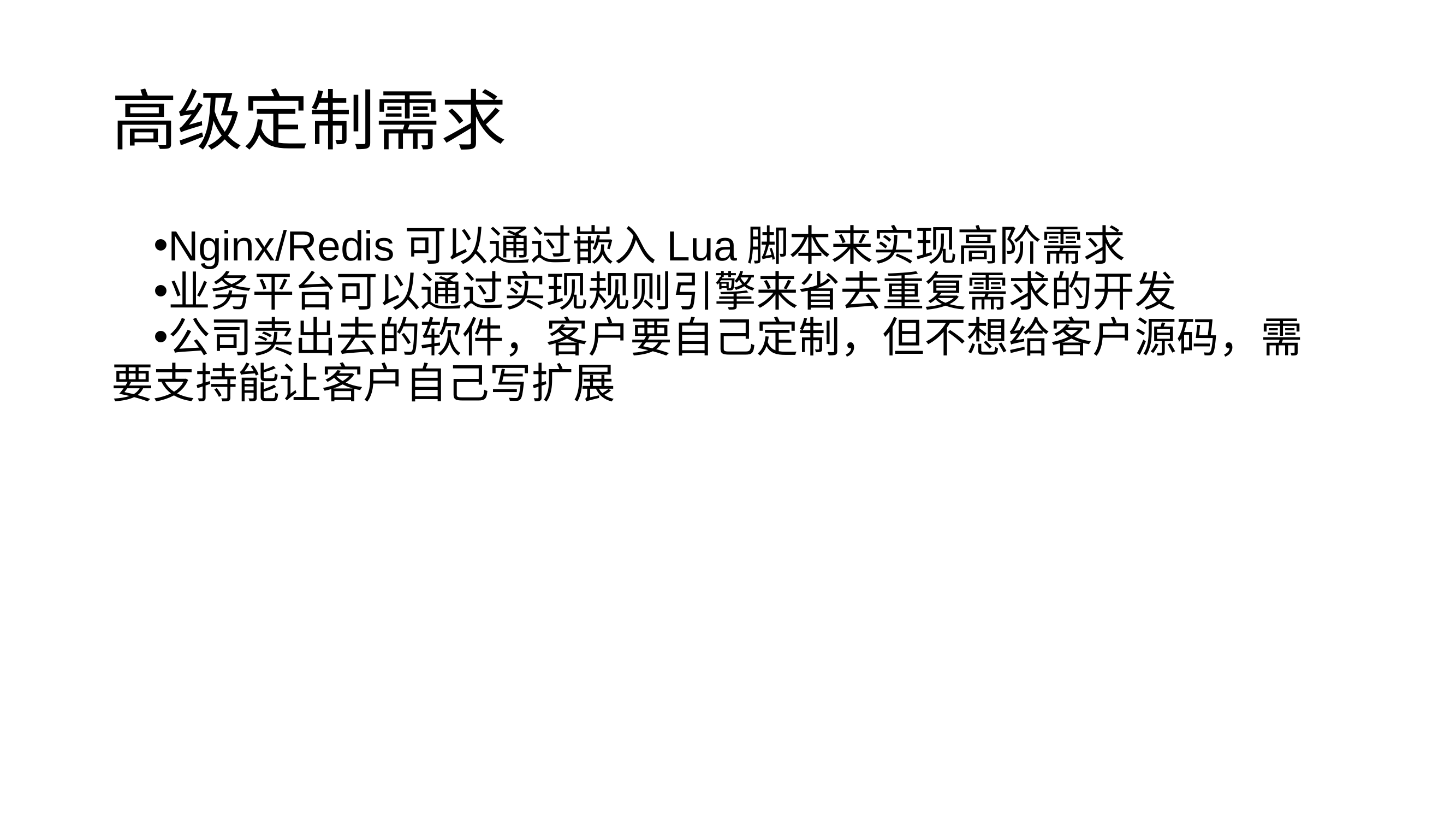

高级定制需求
Nginx/Redis可以通过嵌入Lua脚本来实现高阶需求
业务平台可以通过实现规则引擎来省去重复需求的开发
公司卖出去的软件，客户要自己定制，但不想给客户源码，需要支持能让客户自己写扩展